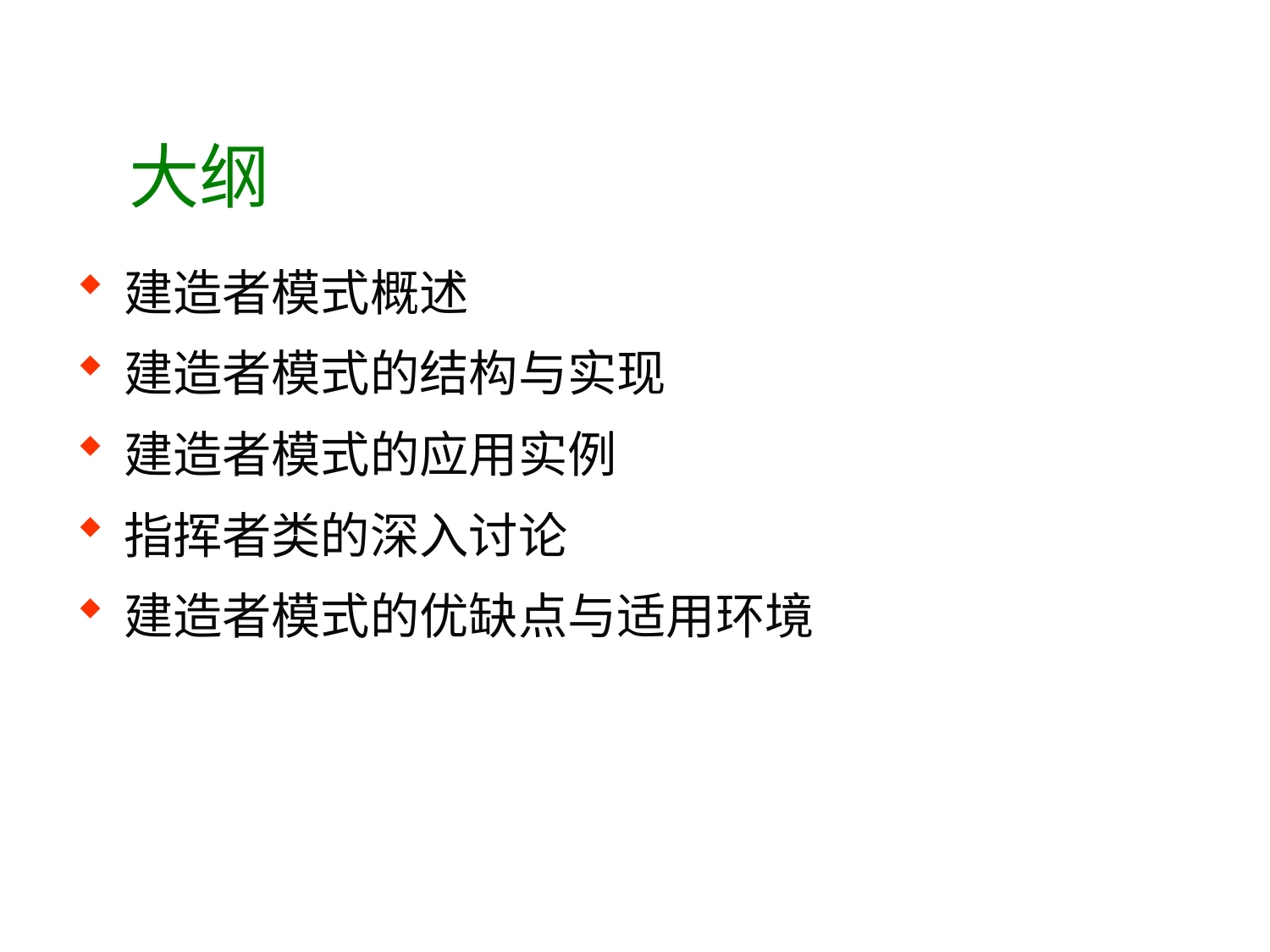

# 大纲

建造者模式概述
建造者模式的结构与实现
建造者模式的应用实例
指挥者类的深入讨论
建造者模式的优缺点与适用环境